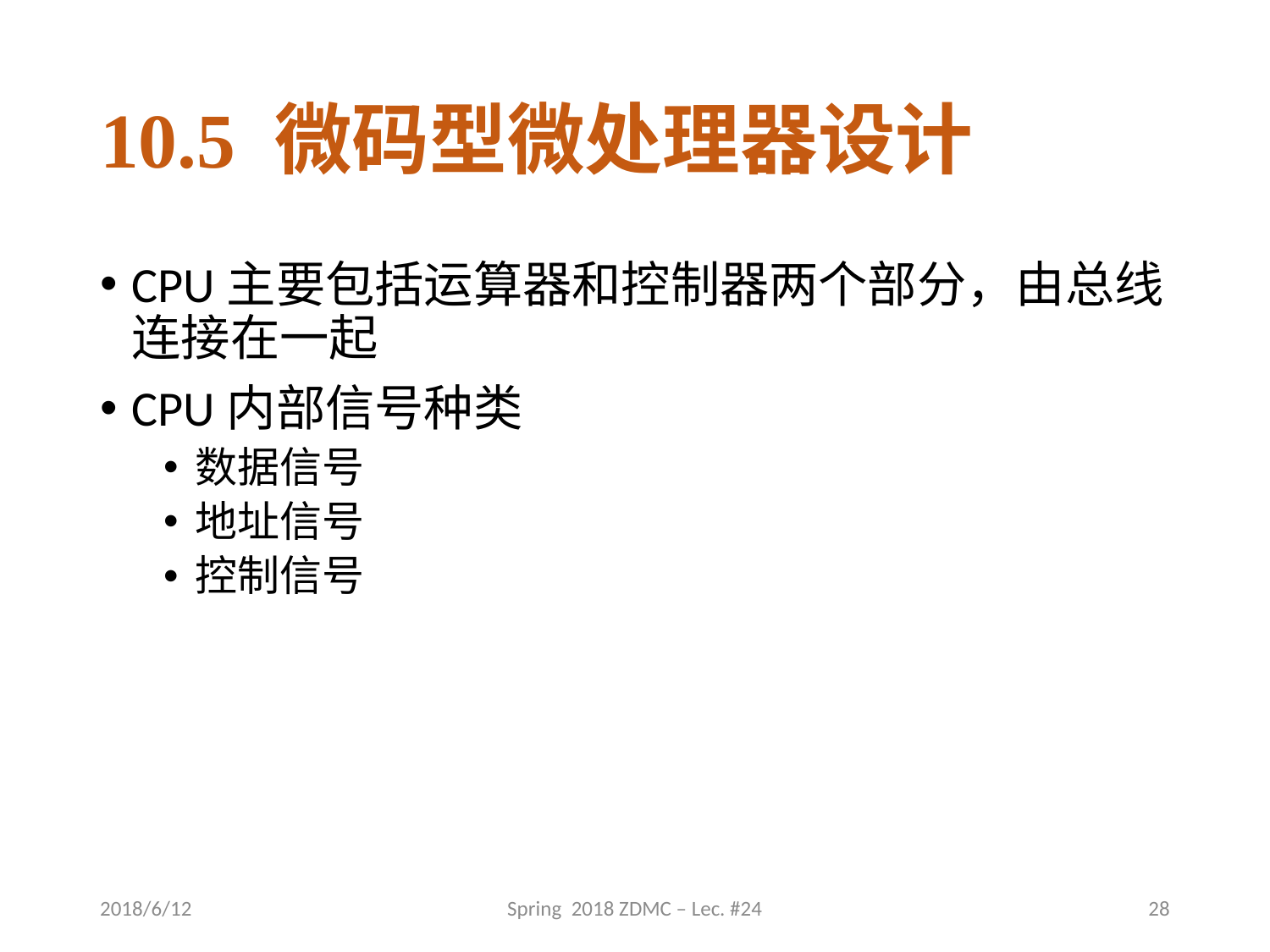

# 10.5 微码型微处理器设计
CPU主要包括运算器和控制器两个部分，由总线连接在一起
CPU内部信号种类
数据信号
地址信号
控制信号
2018/6/12
Spring  2018 ZDMC – Lec. #24
28